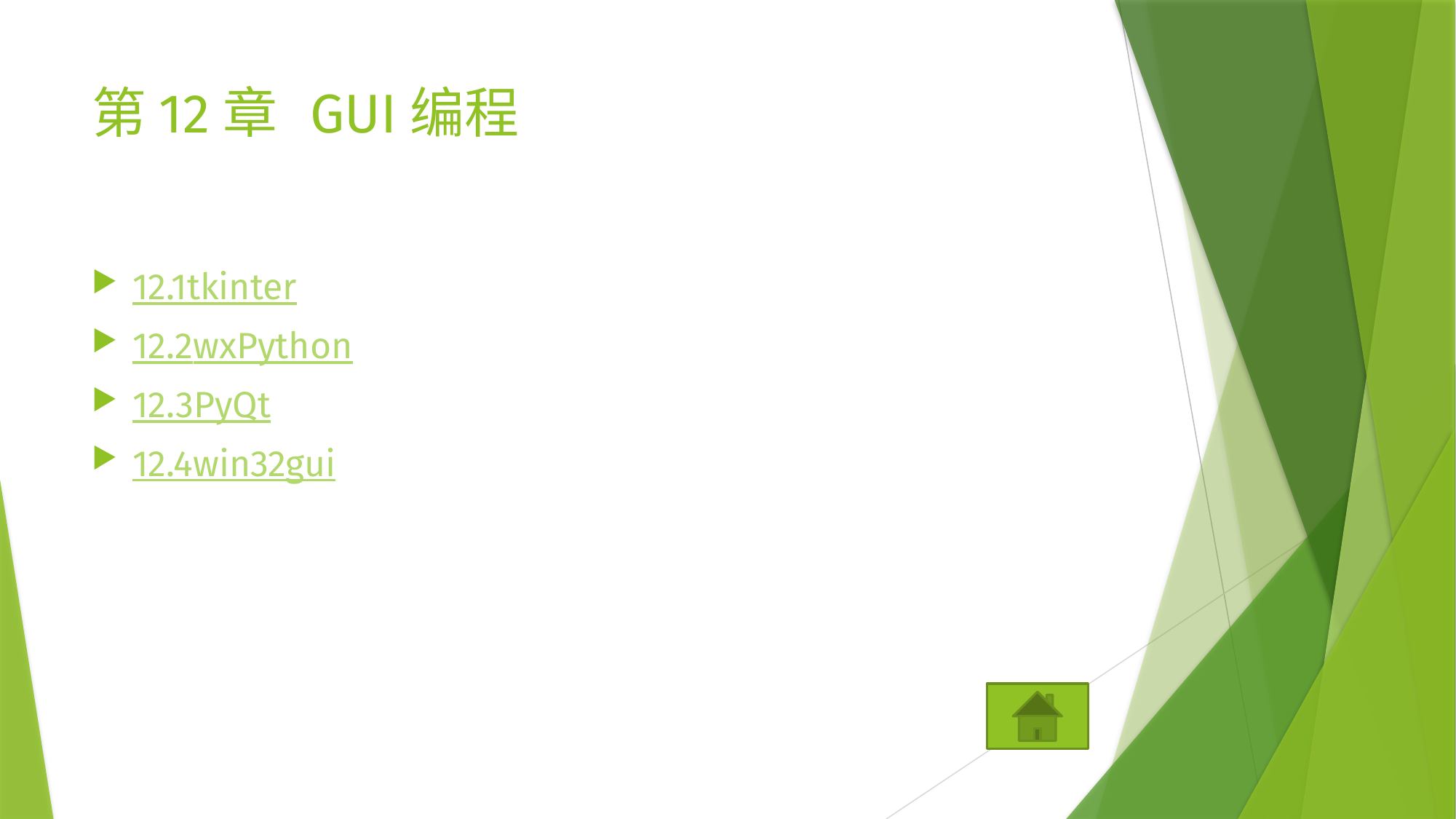

# 第12章	GUI编程
12.1	tkinter
12.2	wxPython
12.3	PyQt
12.4	win32gui